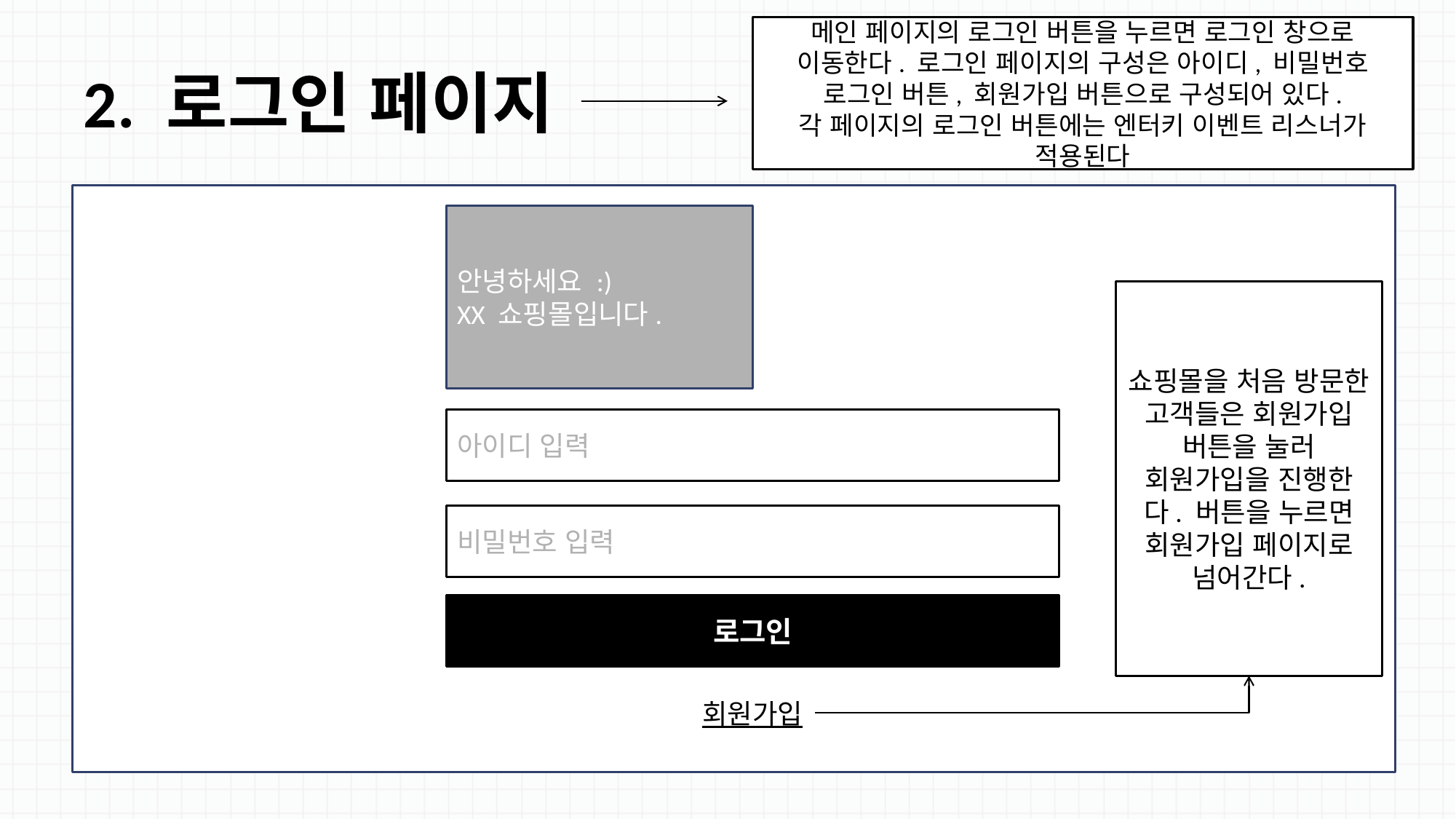

메인 페이지의 로그인 버튼을 누르면 로그인 창으로 이동한다. 로그인 페이지의 구성은 아이디, 비밀번호 로그인 버튼, 회원가입 버튼으로 구성되어 있다.
각 페이지의 로그인 버튼에는 엔터키 이벤트 리스너가 적용된다
# 2. 로그인 페이지

안녕하세요 :)
XX 쇼핑몰입니다.
쇼핑몰을 처음 방문한 고객들은 회원가입 버튼을 눌러 회원가입을 진행한다..버튼을 누르면 회원가입 페이지로 넘어간다.
아이디 입력력
비밀번호 입력
로그인
회원가입